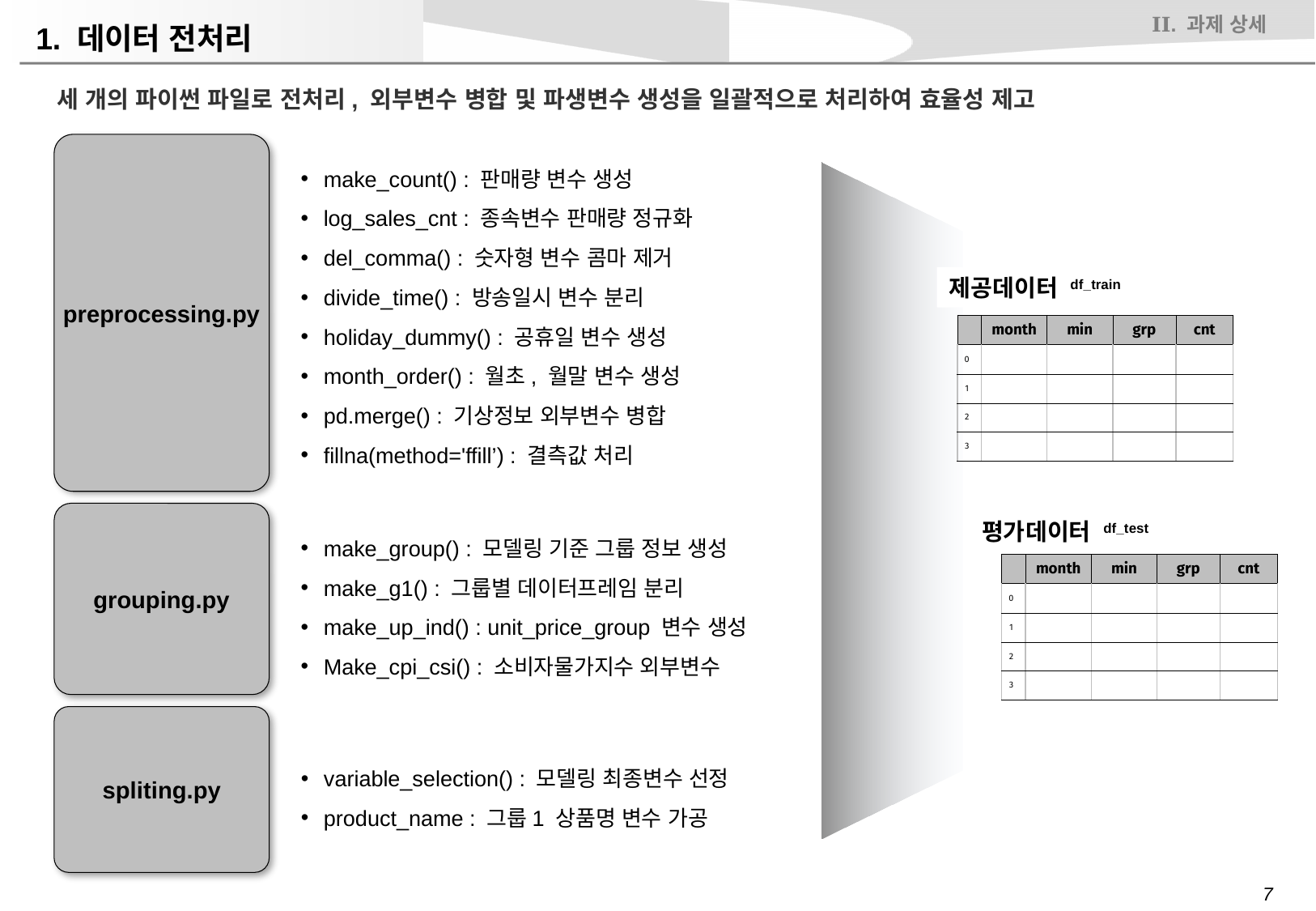

𝐈𝐈. 과제 상세
1. 데이터 전처리
세 개의 파이썬 파일로 전처리, 외부변수 병합 및 파생변수 생성을 일괄적으로 처리하여 효율성 제고
preprocessing.py
make_count() : 판매량 변수 생성
log_sales_cnt : 종속변수 판매량 정규화
del_comma() : 숫자형 변수 콤마 제거
divide_time() : 방송일시 변수 분리
holiday_dummy() : 공휴일 변수 생성
month_order() : 월초, 월말 변수 생성
pd.merge() : 기상정보 외부변수 병합
fillna(method='ffill’) : 결측값 처리
제공데이터 df_train
|  | month | min | grp | cnt |
| --- | --- | --- | --- | --- |
| 0 |  |  |  |  |
| 1 |  |  |  |  |
| 2 |  |  |  |  |
| 3 |  |  |  |  |

grouping.py
평가데이터 df_test
make_group() : 모델링 기준 그룹 정보 생성
make_g1() : 그룹별 데이터프레임 분리
make_up_ind() : unit_price_group 변수 생성
Make_cpi_csi() : 소비자물가지수 외부변수
|  | month | min | grp | cnt |
| --- | --- | --- | --- | --- |
| 0 |  |  |  |  |
| 1 |  |  |  |  |
| 2 |  |  |  |  |
| 3 |  |  |  |  |
spliting.py
variable_selection() : 모델링 최종변수 선정
product_name : 그룹1 상품명 변수 가공